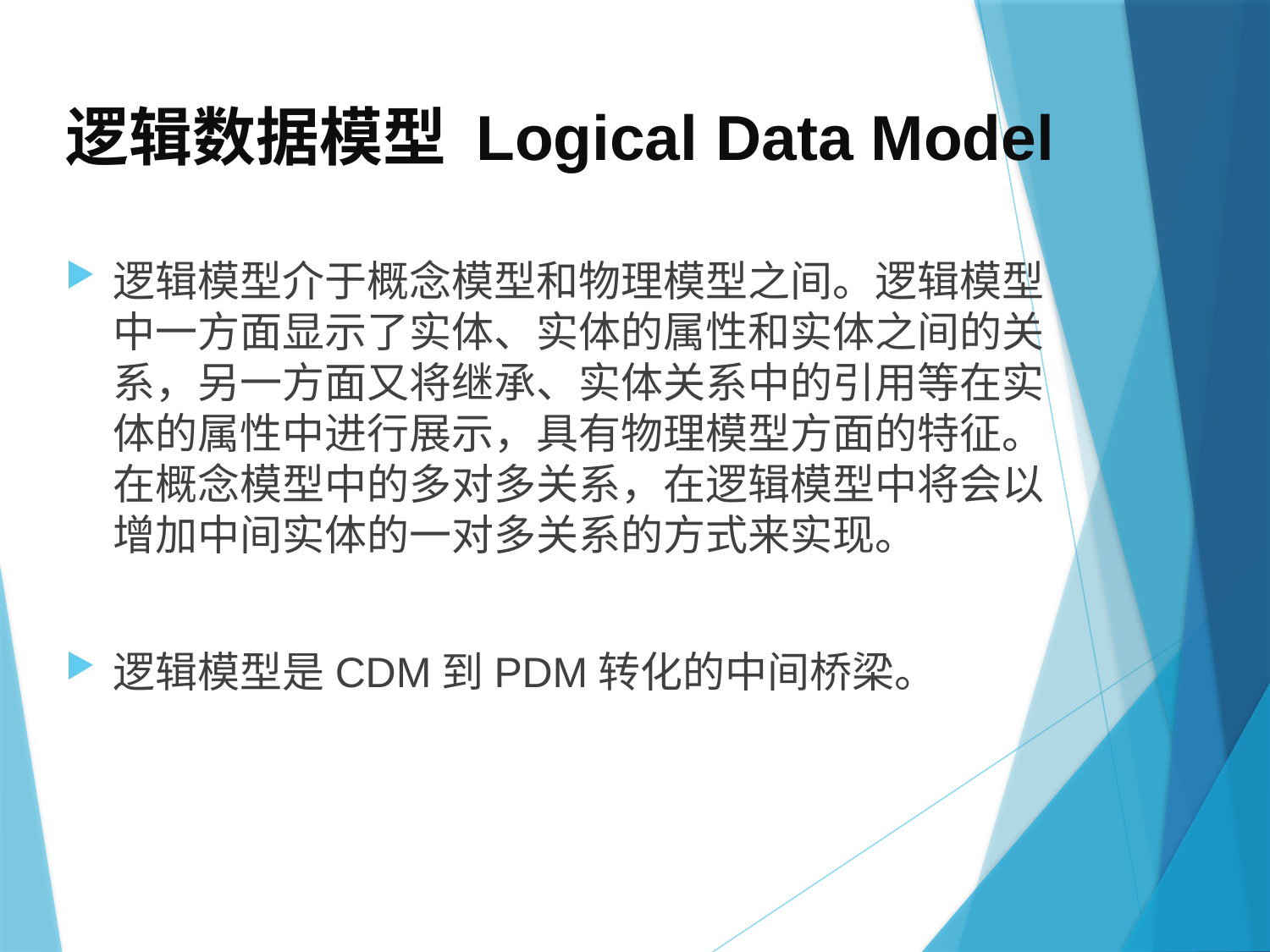

# 逻辑数据模型 Logical Data Model
逻辑模型介于概念模型和物理模型之间。逻辑模型中一方面显示了实体、实体的属性和实体之间的关系，另一方面又将继承、实体关系中的引用等在实体的属性中进行展示，具有物理模型方面的特征。在概念模型中的多对多关系，在逻辑模型中将会以增加中间实体的一对多关系的方式来实现。

逻辑模型是CDM到PDM转化的中间桥梁。